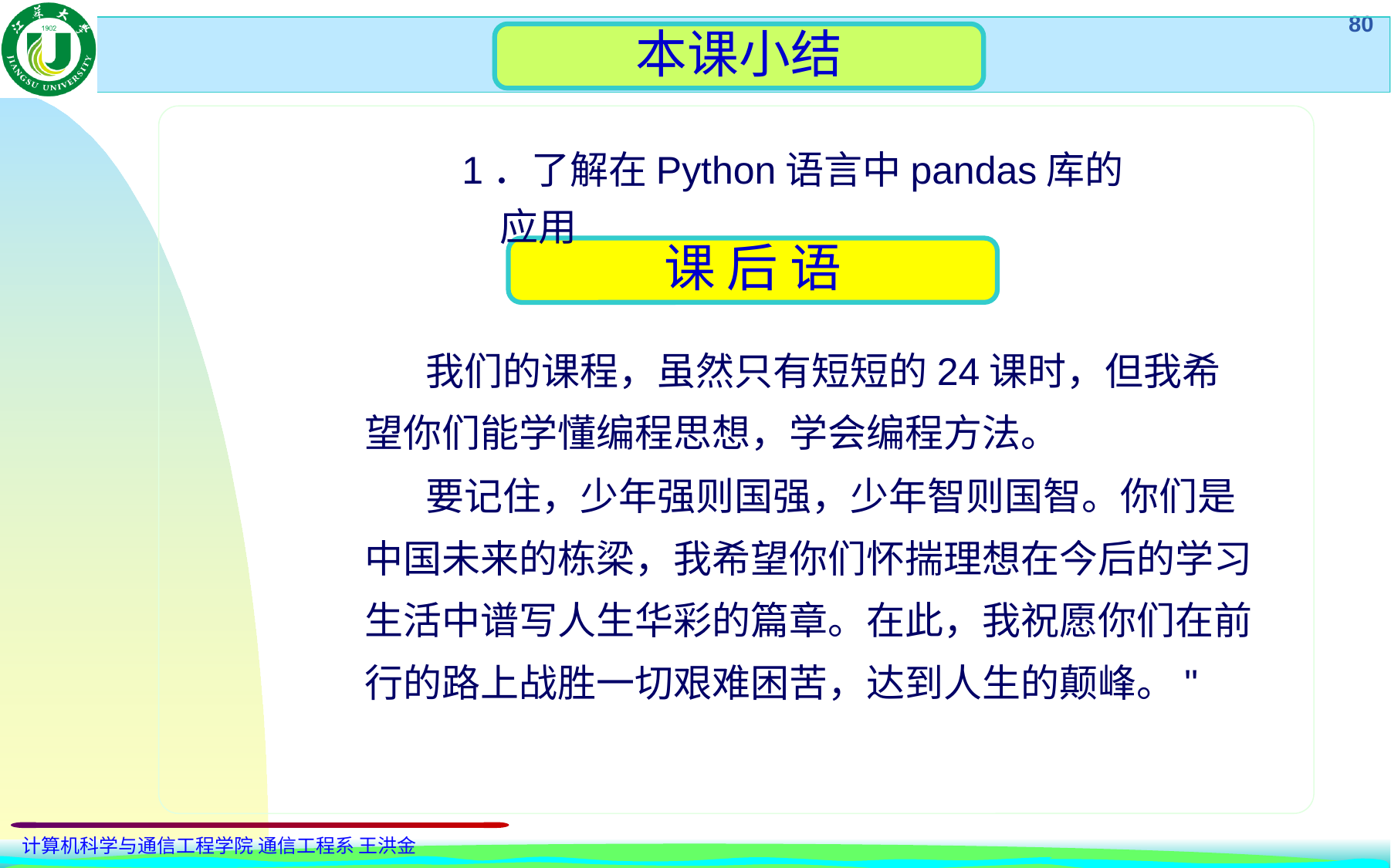

本课小结

1．了解在Python语言中pandas库的应用
课 后 语
      我们的课程，虽然只有短短的24课时，但我希望你们能学懂编程思想，学会编程方法。
      要记住，少年强则国强，少年智则国智。你们是中国未来的栋梁，我希望你们怀揣理想在今后的学习生活中谱写人生华彩的篇章。在此，我祝愿你们在前行的路上战胜一切艰难困苦，达到人生的颠峰。"